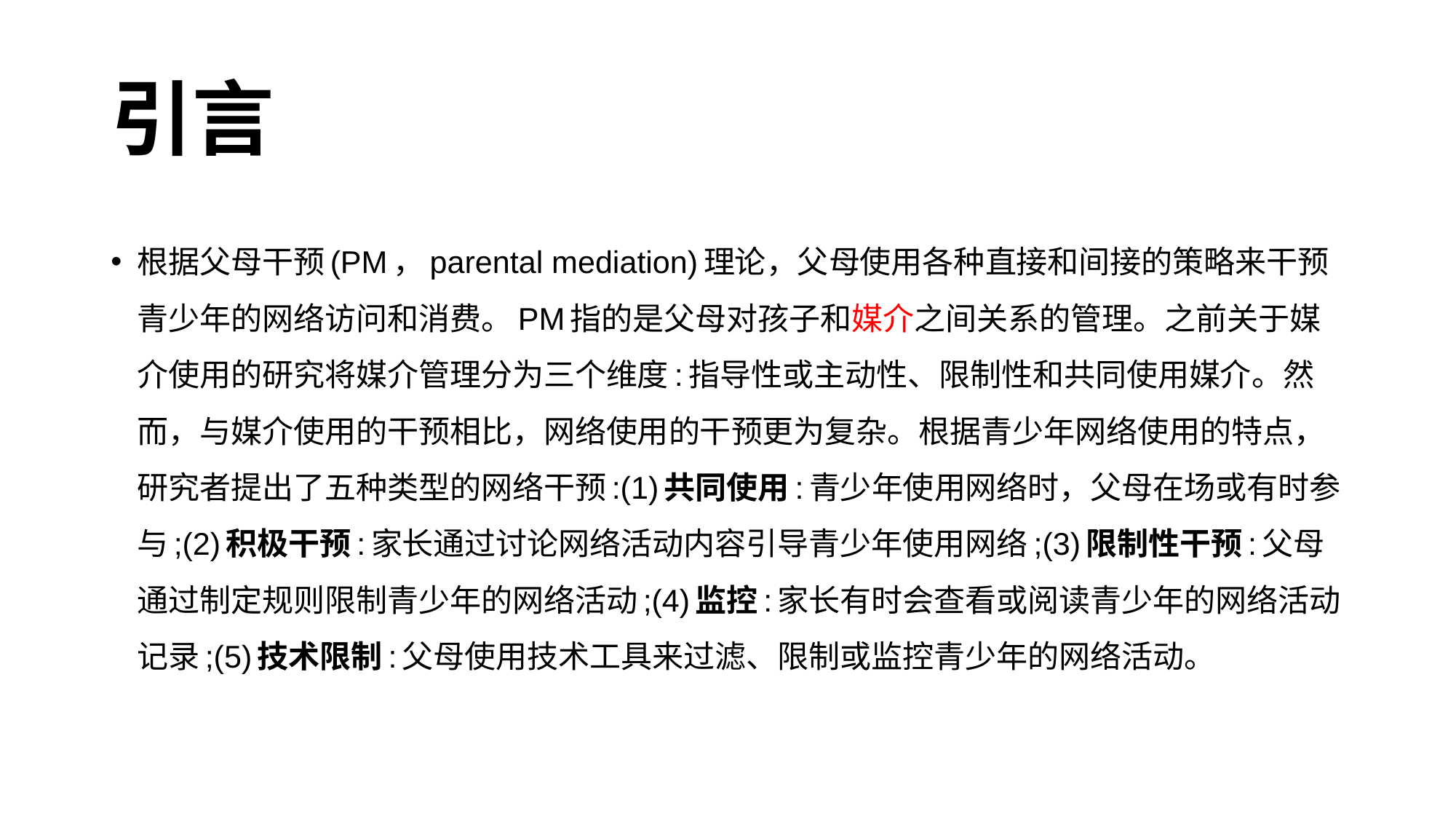

# 引言
根据父母干预(PM，parental mediation)理论，父母使用各种直接和间接的策略来干预青少年的网络访问和消费。PM指的是父母对孩子和媒介之间关系的管理。之前关于媒介使用的研究将媒介管理分为三个维度:指导性或主动性、限制性和共同使用媒介。然而，与媒介使用的干预相比，网络使用的干预更为复杂。根据青少年网络使用的特点，研究者提出了五种类型的网络干预:(1)共同使用:青少年使用网络时，父母在场或有时参与;(2)积极干预:家长通过讨论网络活动内容引导青少年使用网络;(3)限制性干预:父母通过制定规则限制青少年的网络活动;(4)监控:家长有时会查看或阅读青少年的网络活动记录;(5)技术限制:父母使用技术工具来过滤、限制或监控青少年的网络活动。